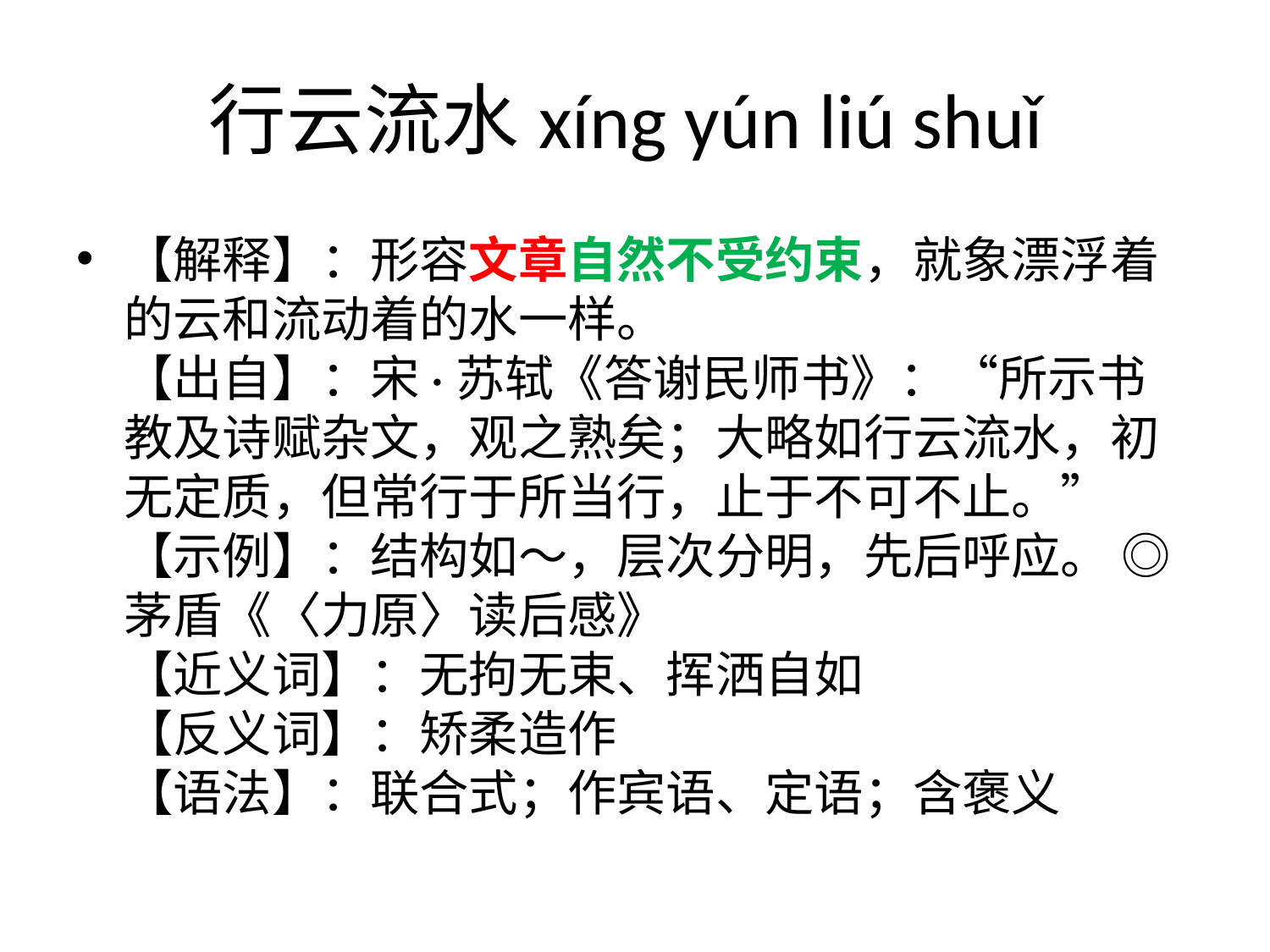

# 行云流水xíng yún liú shuǐ
【解释】：形容文章自然不受约束，就象漂浮着的云和流动着的水一样。
【出自】：宋·苏轼《答谢民师书》：“所示书教及诗赋杂文，观之熟矣；大略如行云流水，初无定质，但常行于所当行，止于不可不止。”
【示例】：结构如～，层次分明，先后呼应。 ◎茅盾《〈力原〉读后感》
【近义词】：无拘无束、挥洒自如
【反义词】：矫柔造作
【语法】：联合式；作宾语、定语；含褒义